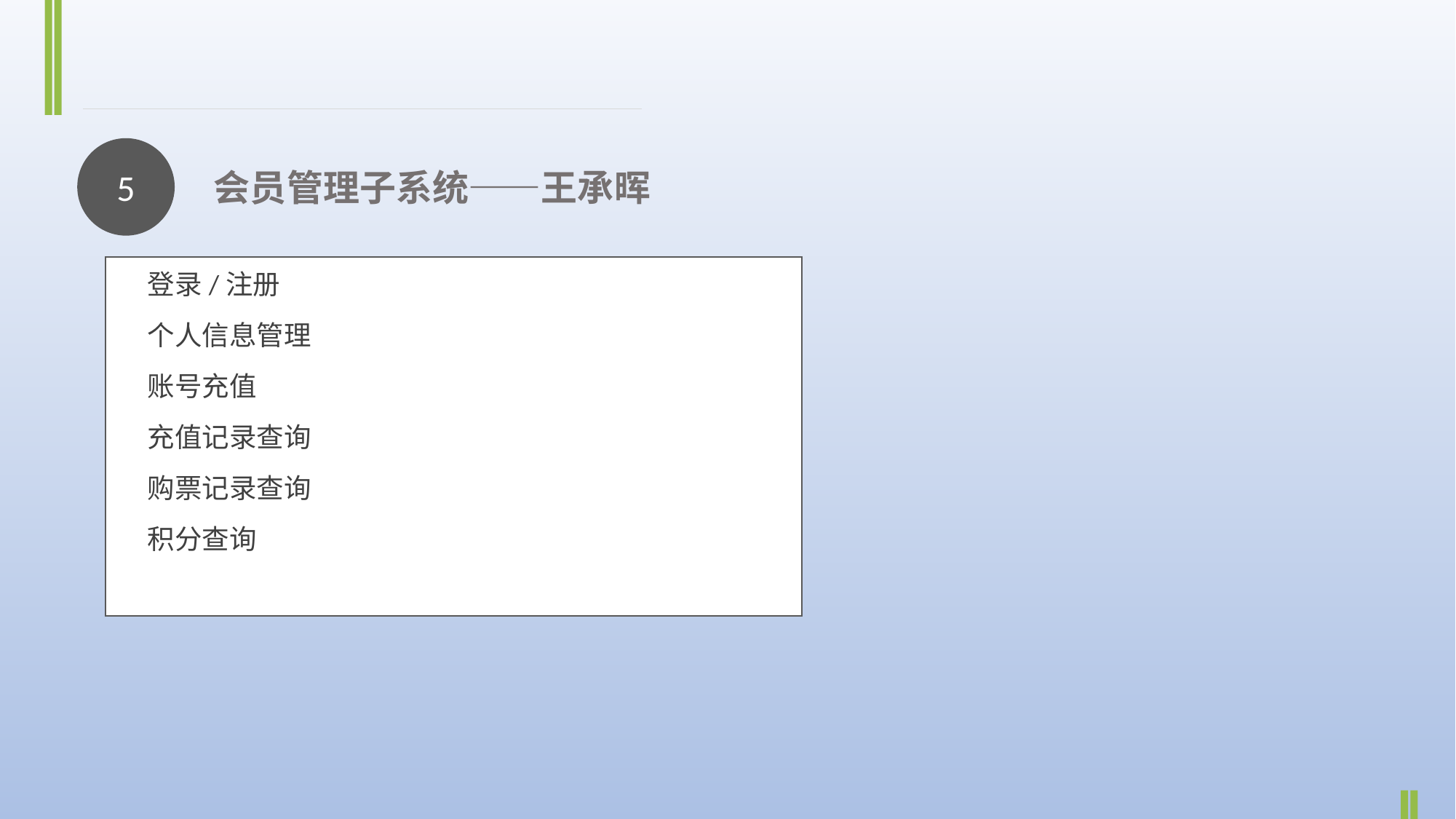

5
会员管理子系统——王承晖
    登录/注册
    个人信息管理
    账号充值
    充值记录查询
    购票记录查询
    积分查询